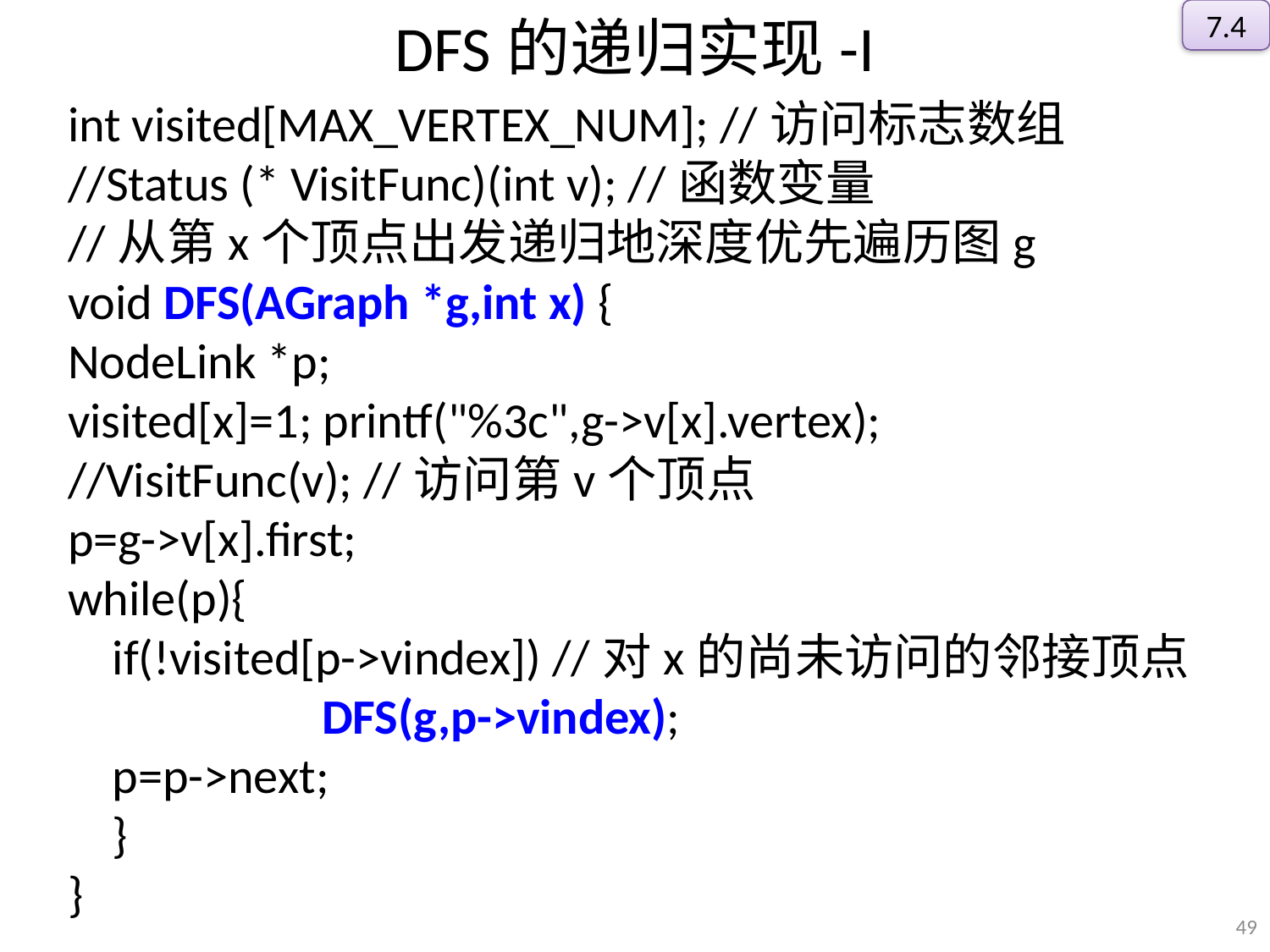

7.4
# DFS的递归实现-I
int visited[MAX_VERTEX_NUM]; //访问标志数组
//Status (* VisitFunc)(int v); //函数变量
//从第x个顶点出发递归地深度优先遍历图g
void DFS(AGraph *g,int x) {
NodeLink *p;
visited[x]=1; printf("%3c",g->v[x].vertex);
//VisitFunc(v); //访问第v个顶点
p=g->v[x].first;
while(p){
    if(!visited[p->vindex]) //对x的尚未访问的邻接顶点
		DFS(g,p->vindex);
    p=p->next;
    }
}
49